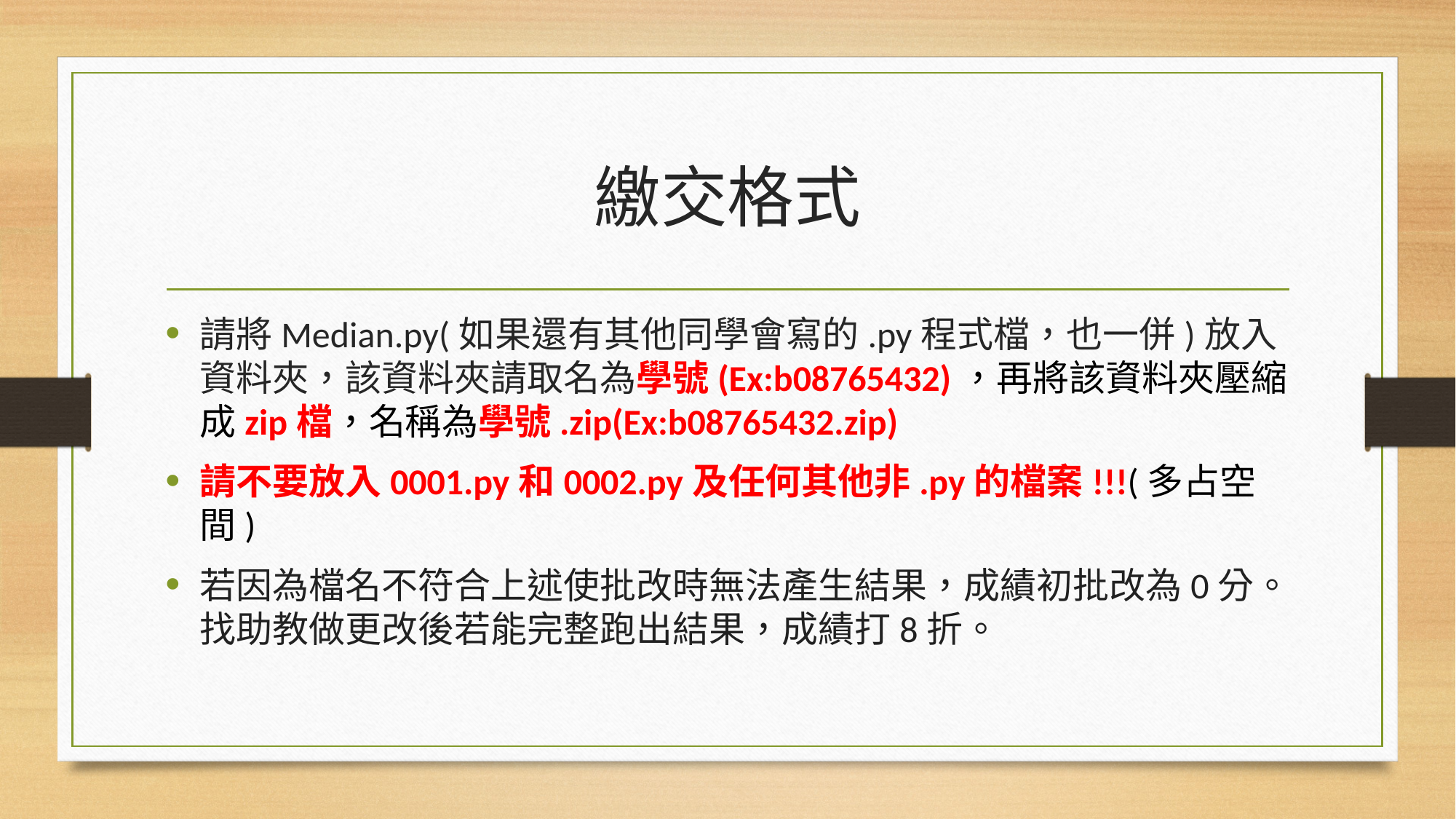

# 繳交格式
請將Median.py(如果還有其他同學會寫的.py程式檔，也一併)放入資料夾，該資料夾請取名為學號(Ex:b08765432)，再將該資料夾壓縮成zip檔，名稱為學號.zip(Ex:b08765432.zip)
請不要放入0001.py和0002.py及任何其他非.py的檔案!!!(多占空間)
若因為檔名不符合上述使批改時無法產生結果，成績初批改為0分。找助教做更改後若能完整跑出結果，成績打8折。